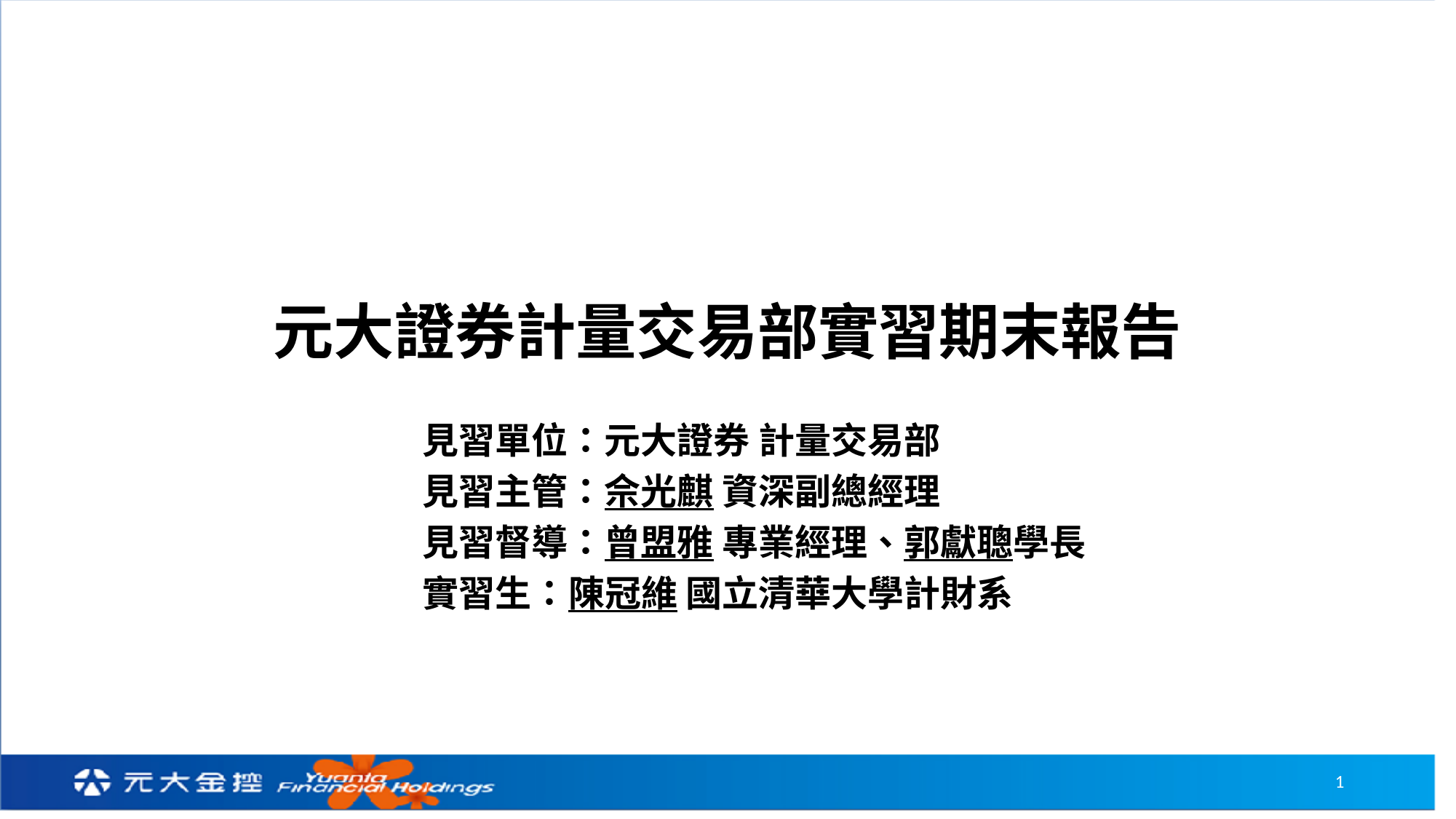

# 元大證券計量交易部實習期末報告
見習單位：元大證券 計量交易部
見習主管：佘光麒 資深副總經理
見習督導：曾盟雅 專業經理、郭獻聰學長
實習生：陳冠維 國立清華大學計財系
1